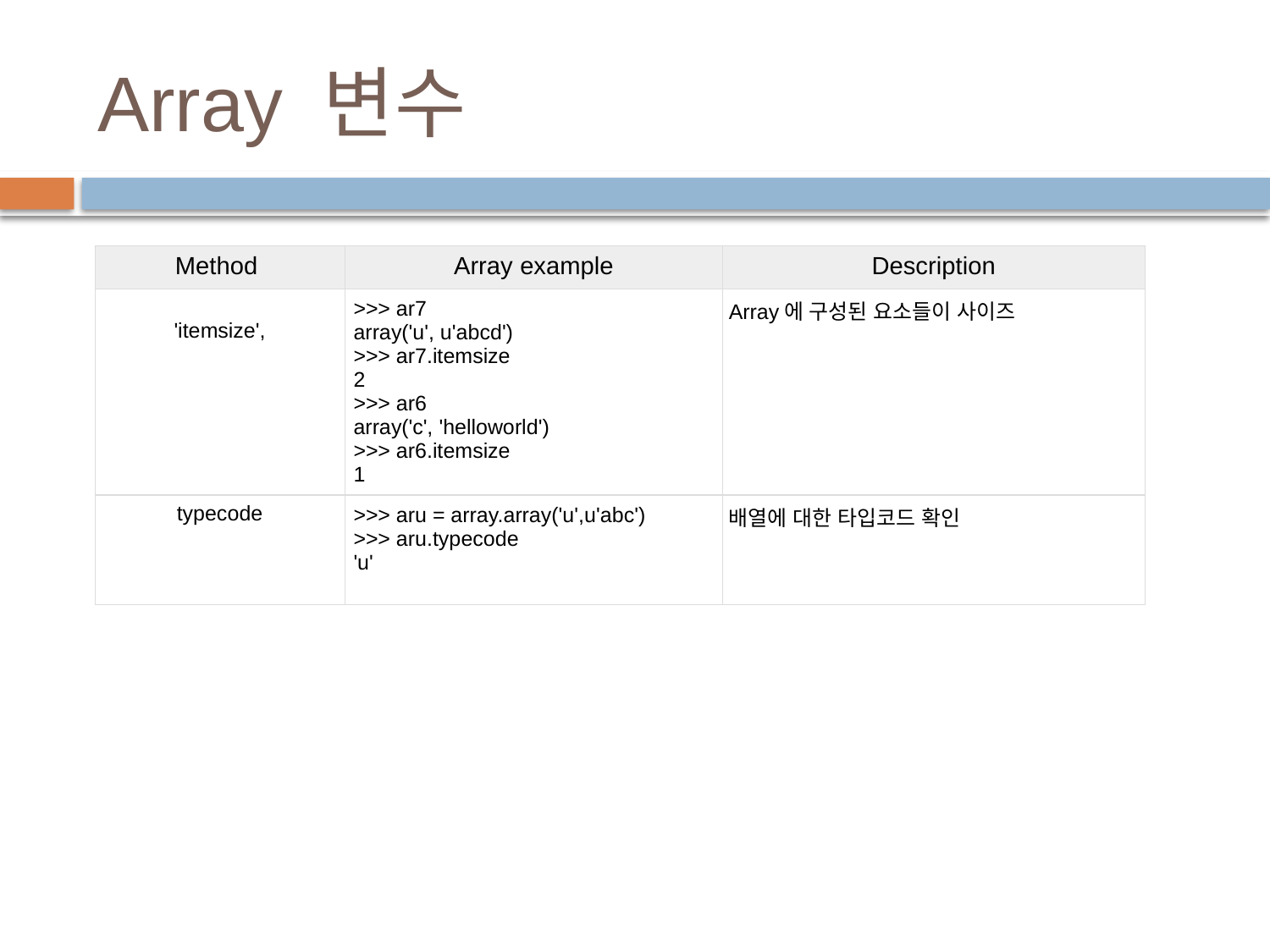

# Array 변수
| Method | Array example | Description |
| --- | --- | --- |
| 'itemsize', | >>> ar7 array('u', u'abcd') >>> ar7.itemsize 2 >>> ar6 array('c', 'helloworld') >>> ar6.itemsize 1 | Array에 구성된 요소들이 사이즈 |
| typecode | >>> aru = array.array('u',u'abc') >>> aru.typecode 'u' | 배열에 대한 타입코드 확인 |